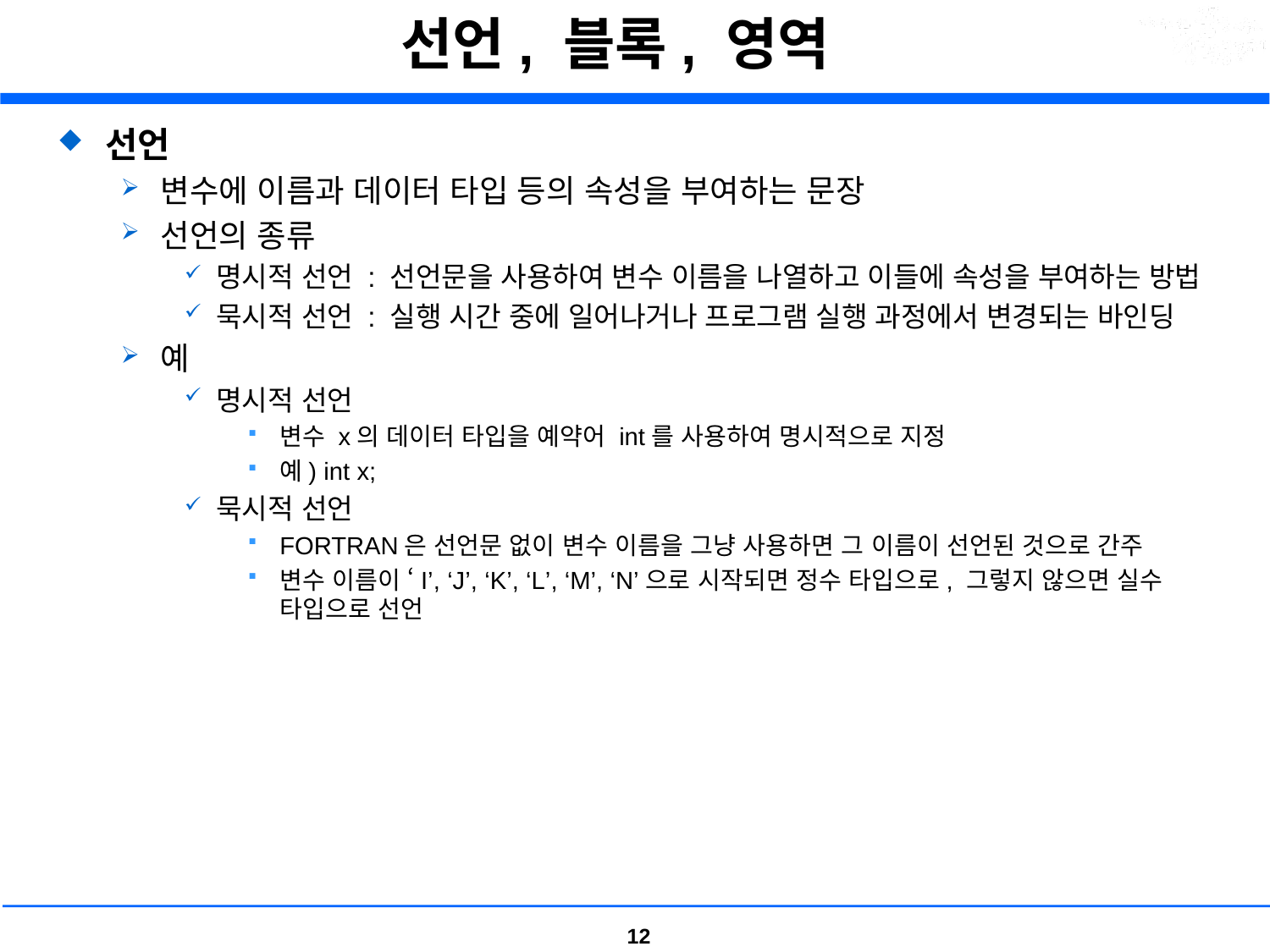

# 선언, 블록, 영역
선언
변수에 이름과 데이터 타입 등의 속성을 부여하는 문장
선언의 종류
명시적 선언 : 선언문을 사용하여 변수 이름을 나열하고 이들에 속성을 부여하는 방법
묵시적 선언 : 실행 시간 중에 일어나거나 프로그램 실행 과정에서 변경되는 바인딩
예
명시적 선언
변수 x의 데이터 타입을 예약어 int를 사용하여 명시적으로 지정
예) int x;
묵시적 선언
FORTRAN은 선언문 없이 변수 이름을 그냥 사용하면 그 이름이 선언된 것으로 간주
변수 이름이 ‘I’, ‘J’, ‘K’, ‘L’, ‘M’, ‘N’으로 시작되면 정수 타입으로, 그렇지 않으면 실수 타입으로 선언